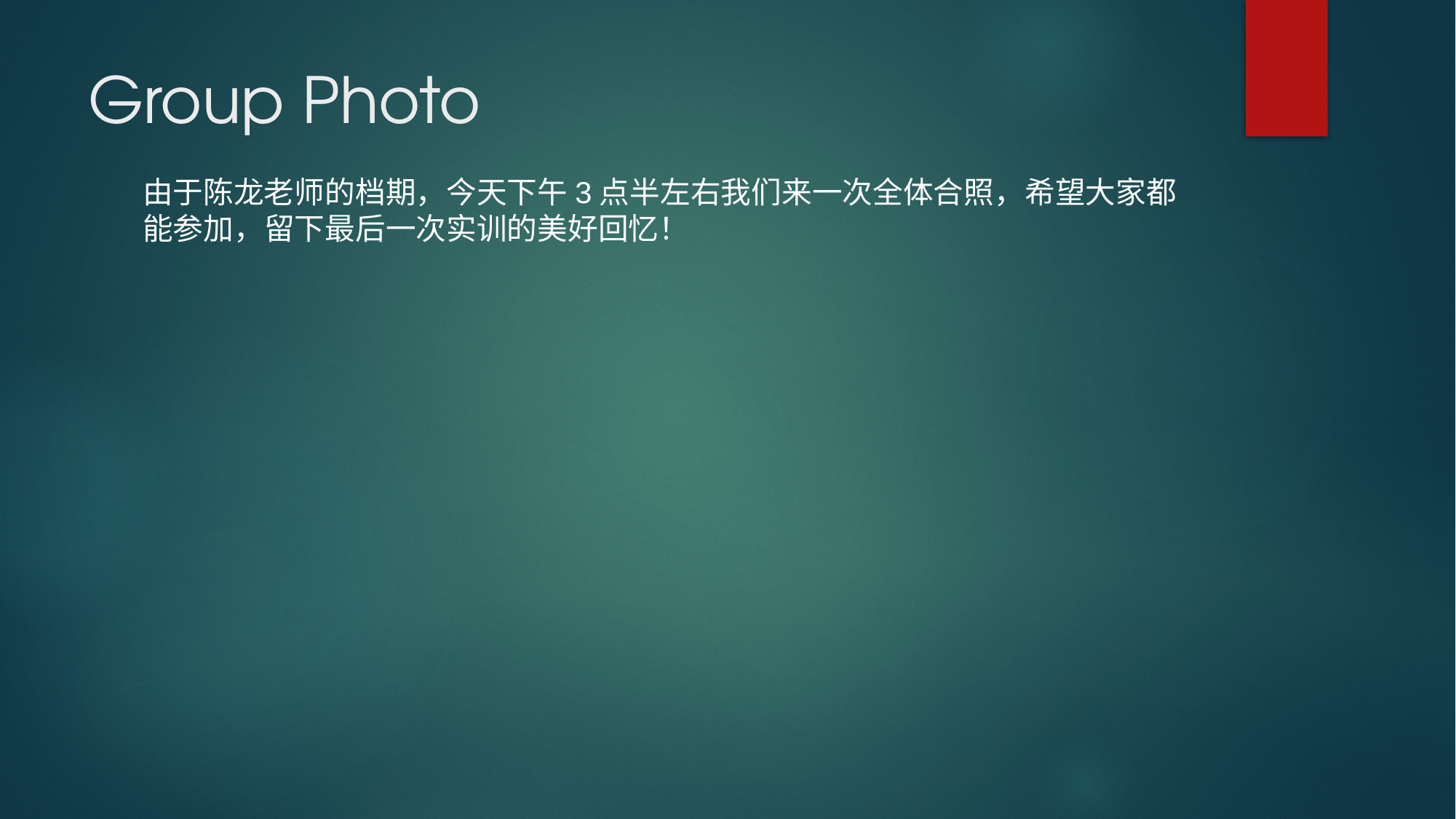

# Group Photo
由于陈龙老师的档期，今天下午3点半左右我们来一次全体合照，希望大家都能参加，留下最后一次实训的美好回忆！